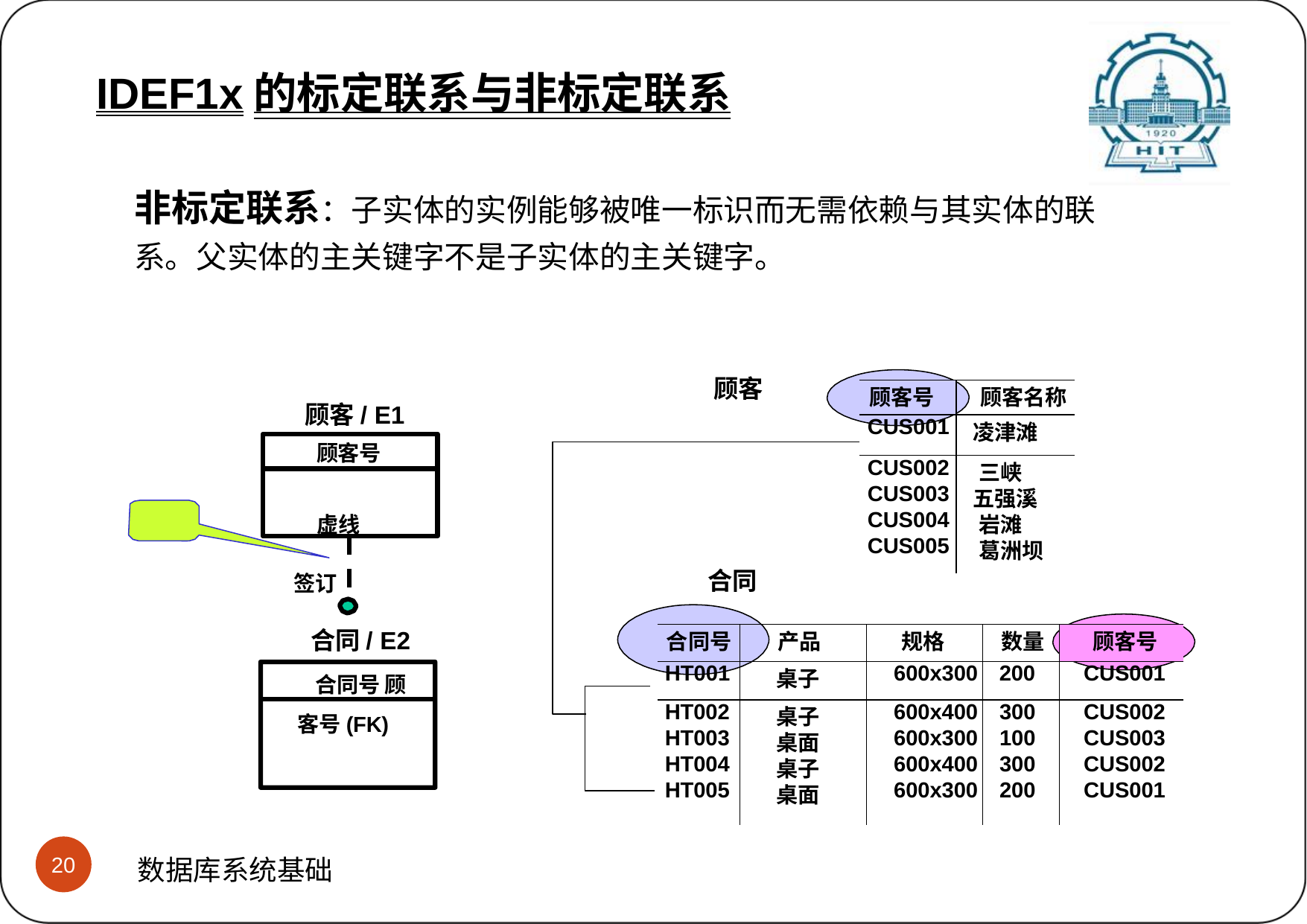

# IDEF1x的标定联系与非标定联系 (3)非标定联系
IDEF1x的标定联系与非标定联系
非标定联系：子实体的实例能够被唯一标识而无需依赖与其实体的联
系。父实体的主关键字不是子实体的主关键字。

顾客
顾客/ E1
顾客号

虚线
| 顾客号 | 顾客名称 |
| --- | --- |
| CUS001 | 凌津滩 |
| CUS002 | 三峡 |
| CUS003 | 五强溪 |
| CUS004 | 岩滩 |
| CUS005 | 葛洲坝 |

合同
签订

| 合同号 | 产品 | 规格 | 数量 | 顾客号 |
| --- | --- | --- | --- | --- |
| HT001 | 桌子 | 600x300 | 200 | CUS001 |
| HT002 | 桌子 | 600x400 | 300 | CUS002 |
| HT003 | 桌面 | 600x300 | 100 | CUS003 |
| HT004 | 桌子 | 600x400 | 300 | CUS002 |
| HT005 | 桌面 | 600x300 | 200 | CUS001 |
合同/ E2
合同号 顾客号(FK)